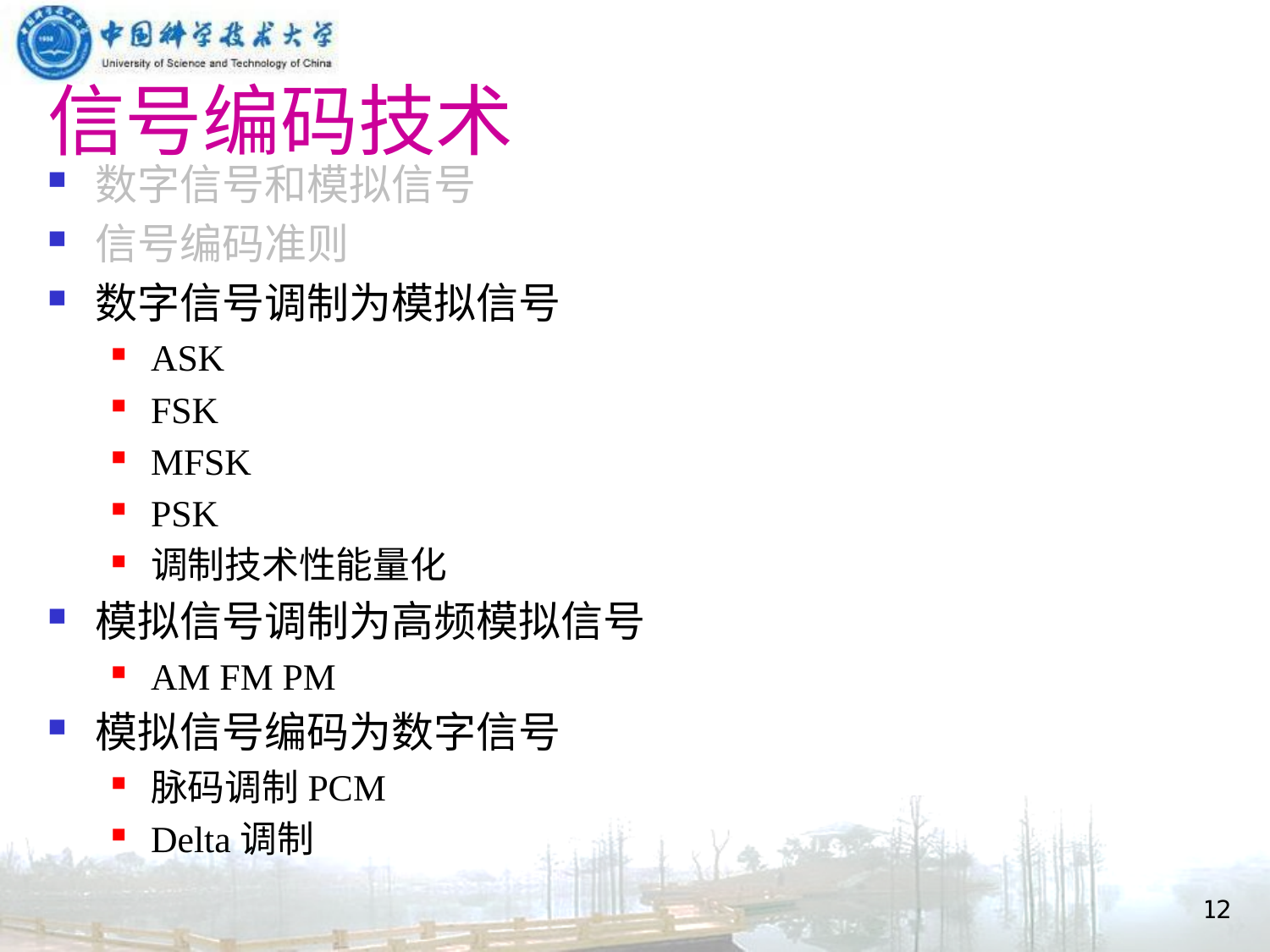

# 信号编码技术
数字信号和模拟信号
信号编码准则
数字信号调制为模拟信号
ASK
FSK
MFSK
PSK
调制技术性能量化
模拟信号调制为高频模拟信号
AM FM PM
模拟信号编码为数字信号
脉码调制PCM
Delta调制

12